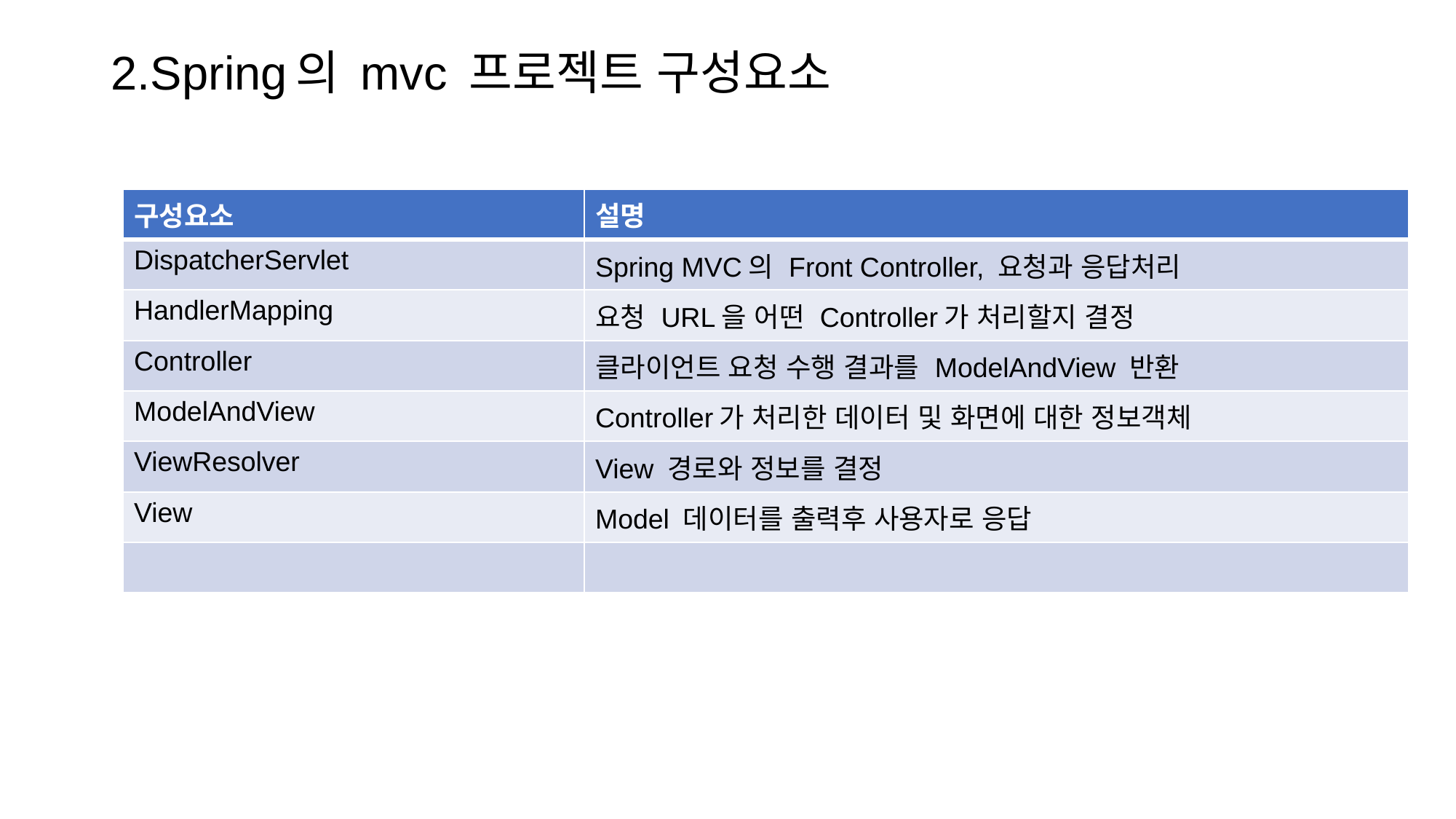

# 2.Spring의 mvc 프로젝트 구성요소
| 구성요소 | 설명 |
| --- | --- |
| DispatcherServlet | Spring MVC의 Front Controller, 요청과 응답처리 |
| HandlerMapping | 요청 URL을 어떤 Controller가 처리할지 결정 |
| Controller | 클라이언트 요청 수행 결과를 ModelAndView 반환 |
| ModelAndView | Controller가 처리한 데이터 및 화면에 대한 정보객체 |
| ViewResolver | View 경로와 정보를 결정 |
| View | Model 데이터를 출력후 사용자로 응답 |
|  |  |